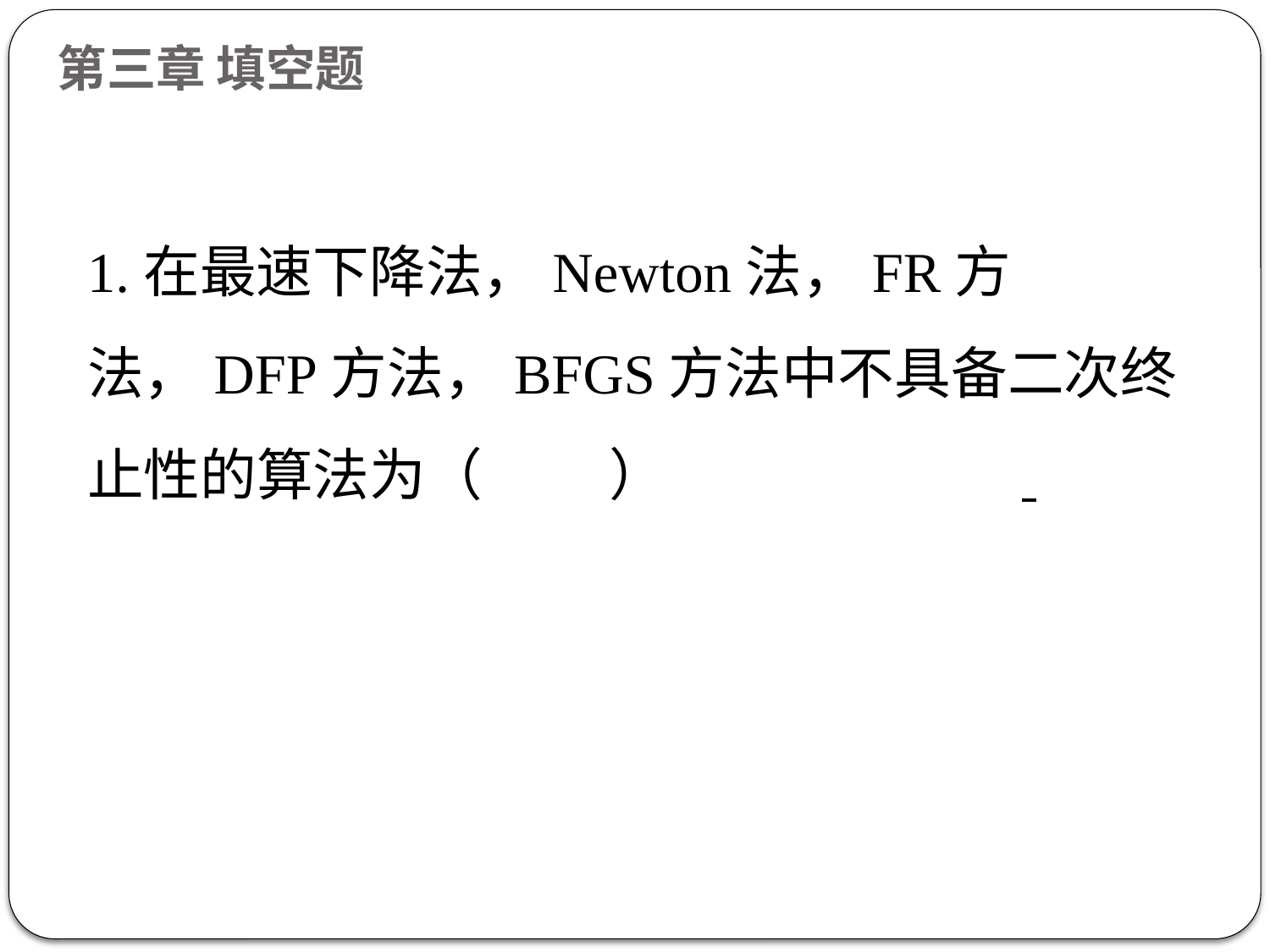

# 第三章 填空题
1.在最速下降法，Newton法，FR方法，DFP方法，BFGS方法中不具备二次终止性的算法为（          ）